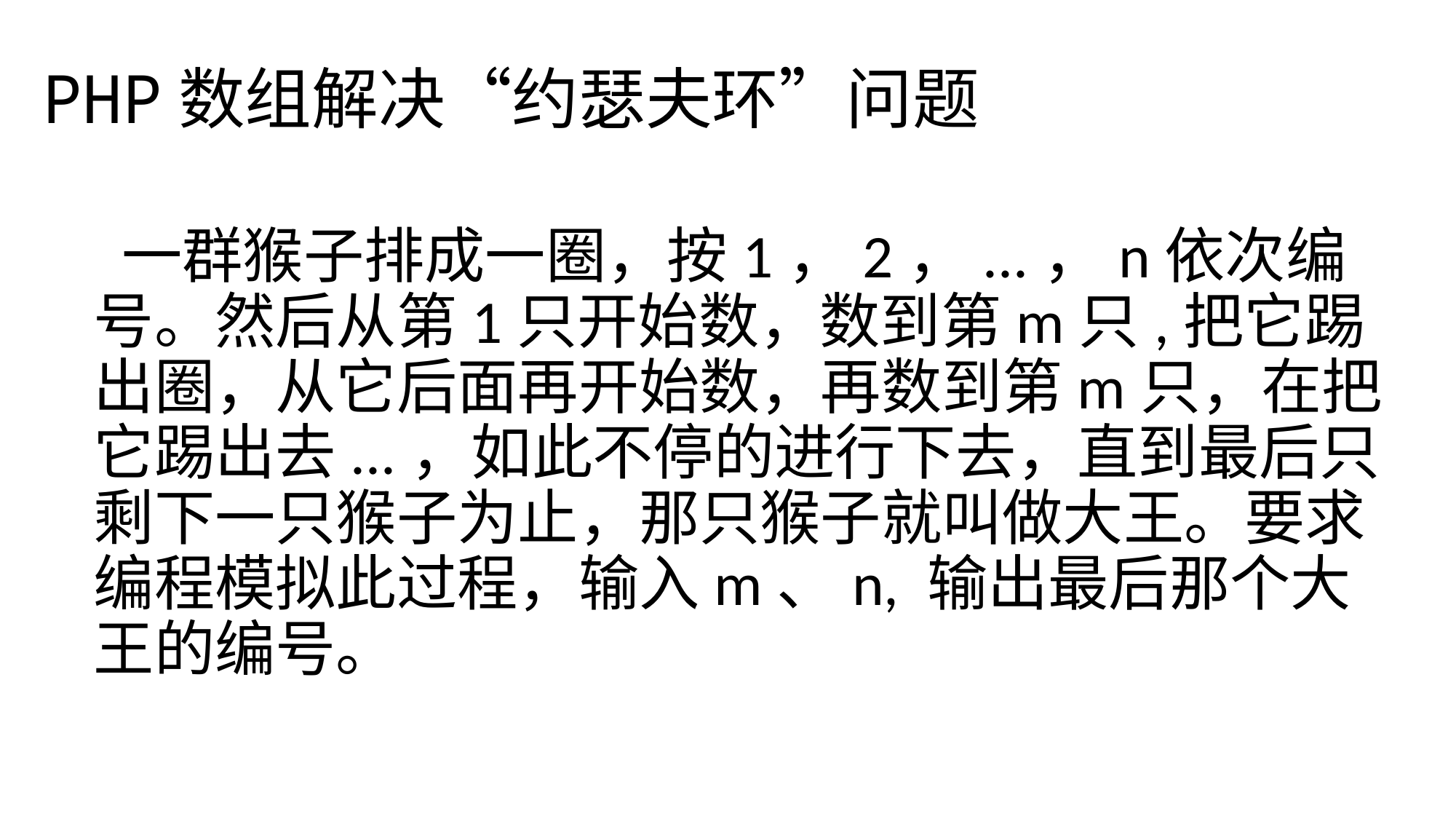

# PHP数组解决“约瑟夫环”问题
 一群猴子排成一圈，按1，2，...，n依次编号。然后从第1只开始数，数到第m只,把它踢出圈，从它后面再开始数，再数到第m只，在把它踢出去...，如此不停的进行下去，直到最后只剩下一只猴子为止，那只猴子就叫做大王。要求编程模拟此过程，输入m、n, 输出最后那个大王的编号。